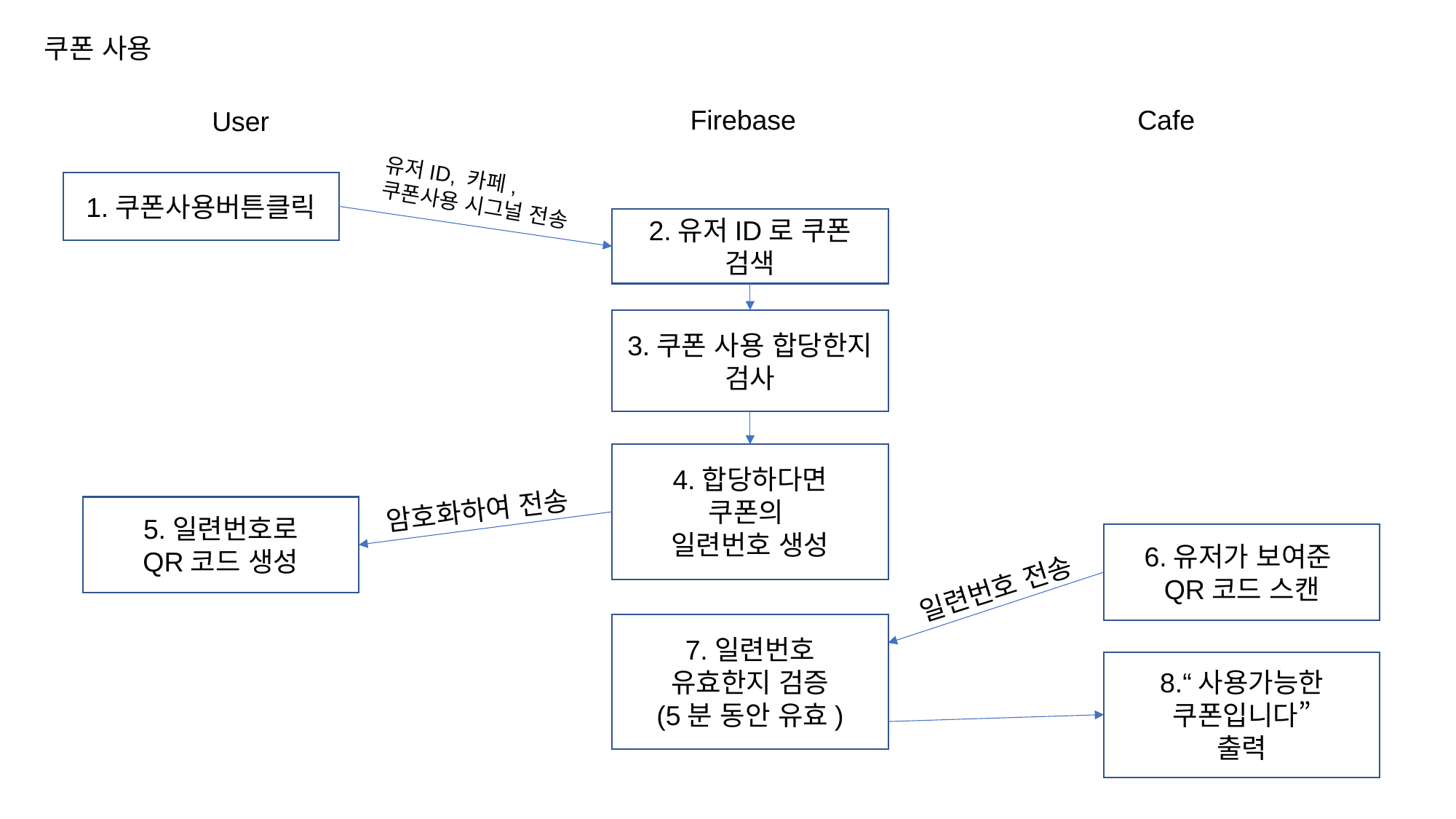

쿠폰 사용
Firebase
Cafe
User
유저ID, 카페,
쿠폰사용 시그널 전송
1.쿠폰사용버튼클릭
2.유저ID로 쿠폰 검색
3.쿠폰 사용 합당한지 검사
4.합당하다면
쿠폰의
일련번호 생성
암호화하여 전송
5.일련번호로
QR코드 생성
6.유저가 보여준
QR코드 스캔
일련번호 전송
7.일련번호
유효한지 검증
(5분 동안 유효)
8.“사용가능한
쿠폰입니다”
출력